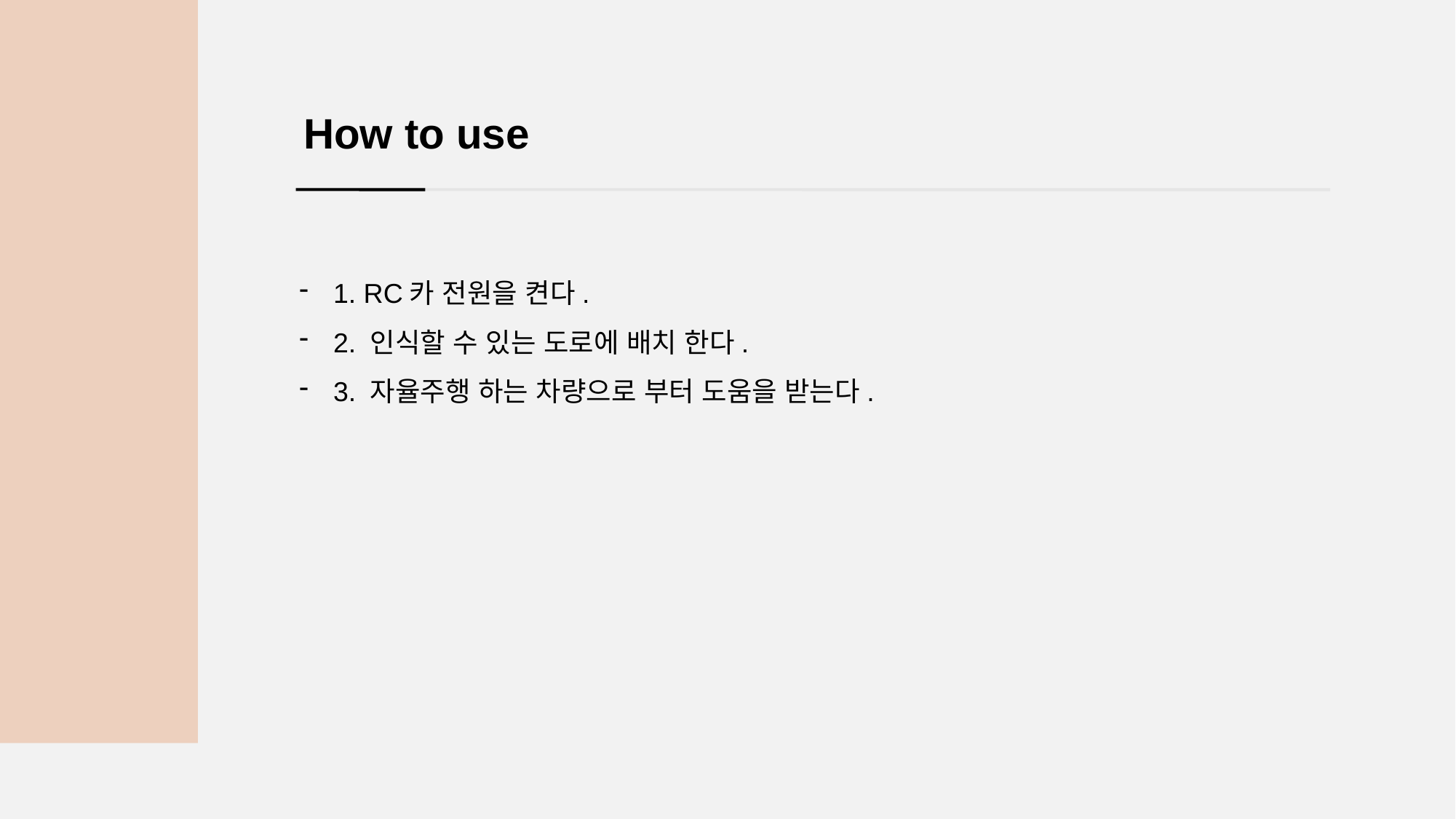

How to use

1. RC카 전원을 켠다.
2. 인식할 수 있는 도로에 배치 한다.
3. 자율주행 하는 차량으로 부터 도움을 받는다.